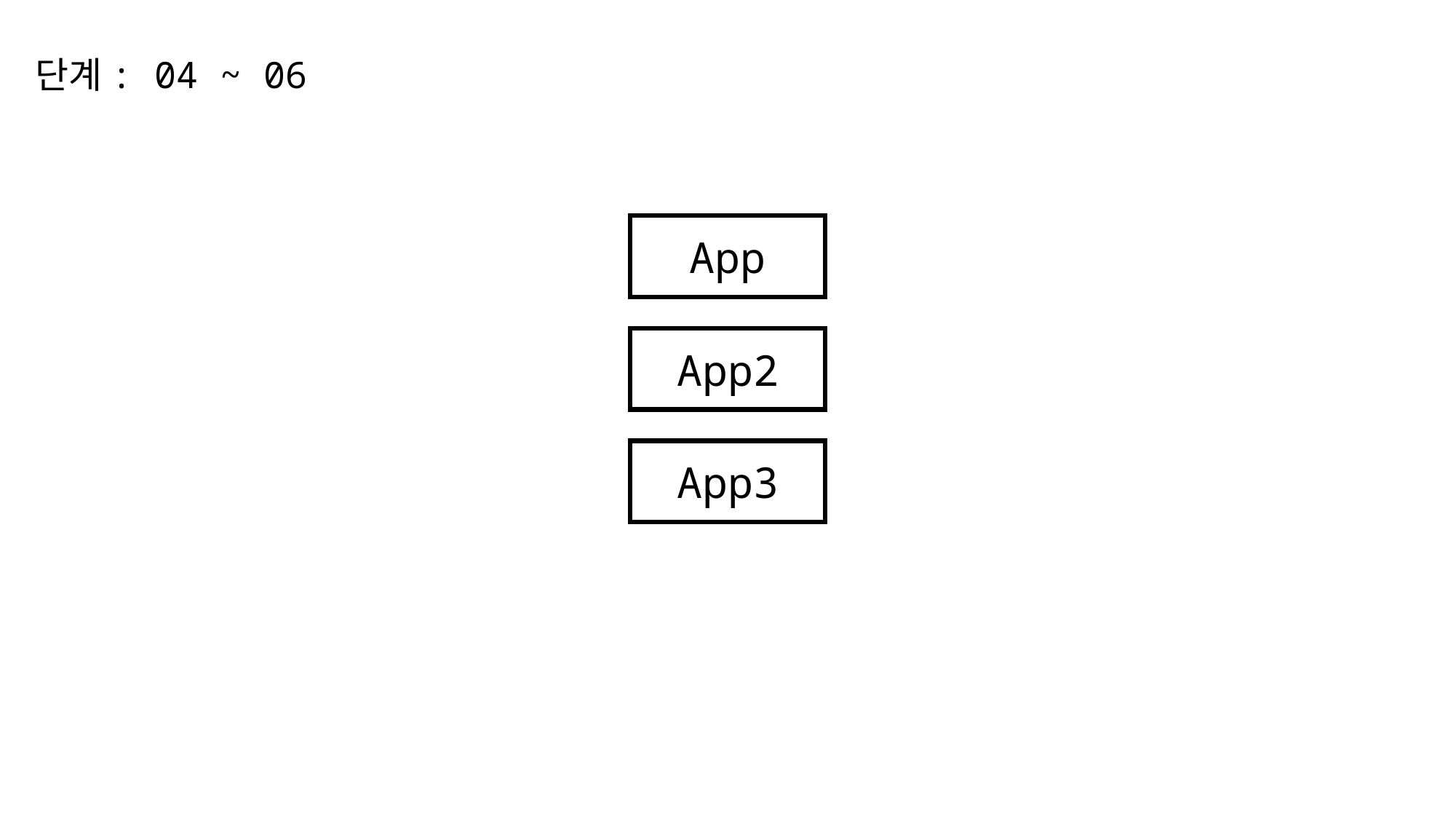

단계: 04 ~ 06
App
App2
App3